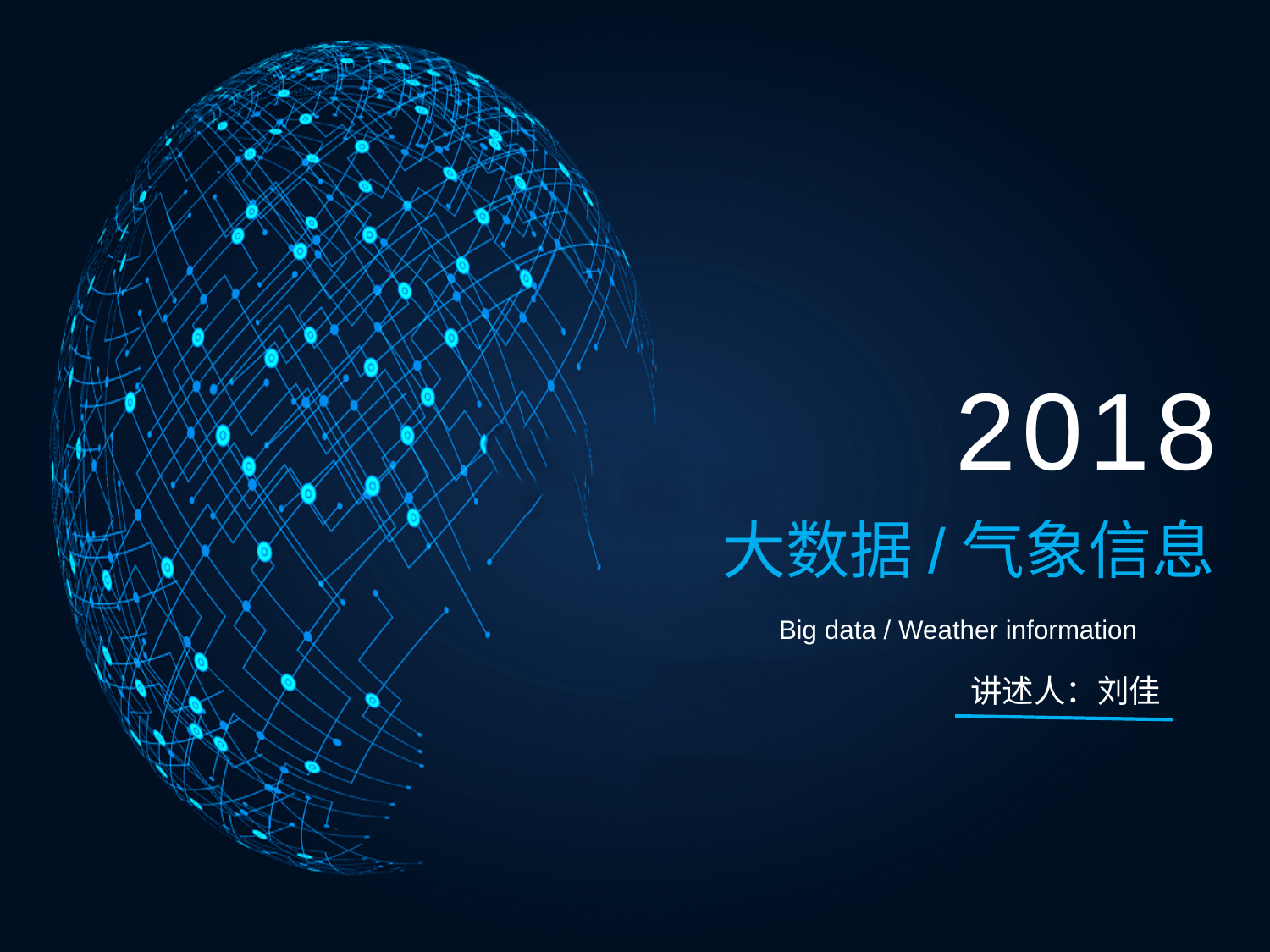

2018
大数据/气象信息
Big data / Weather information
讲述人：刘佳